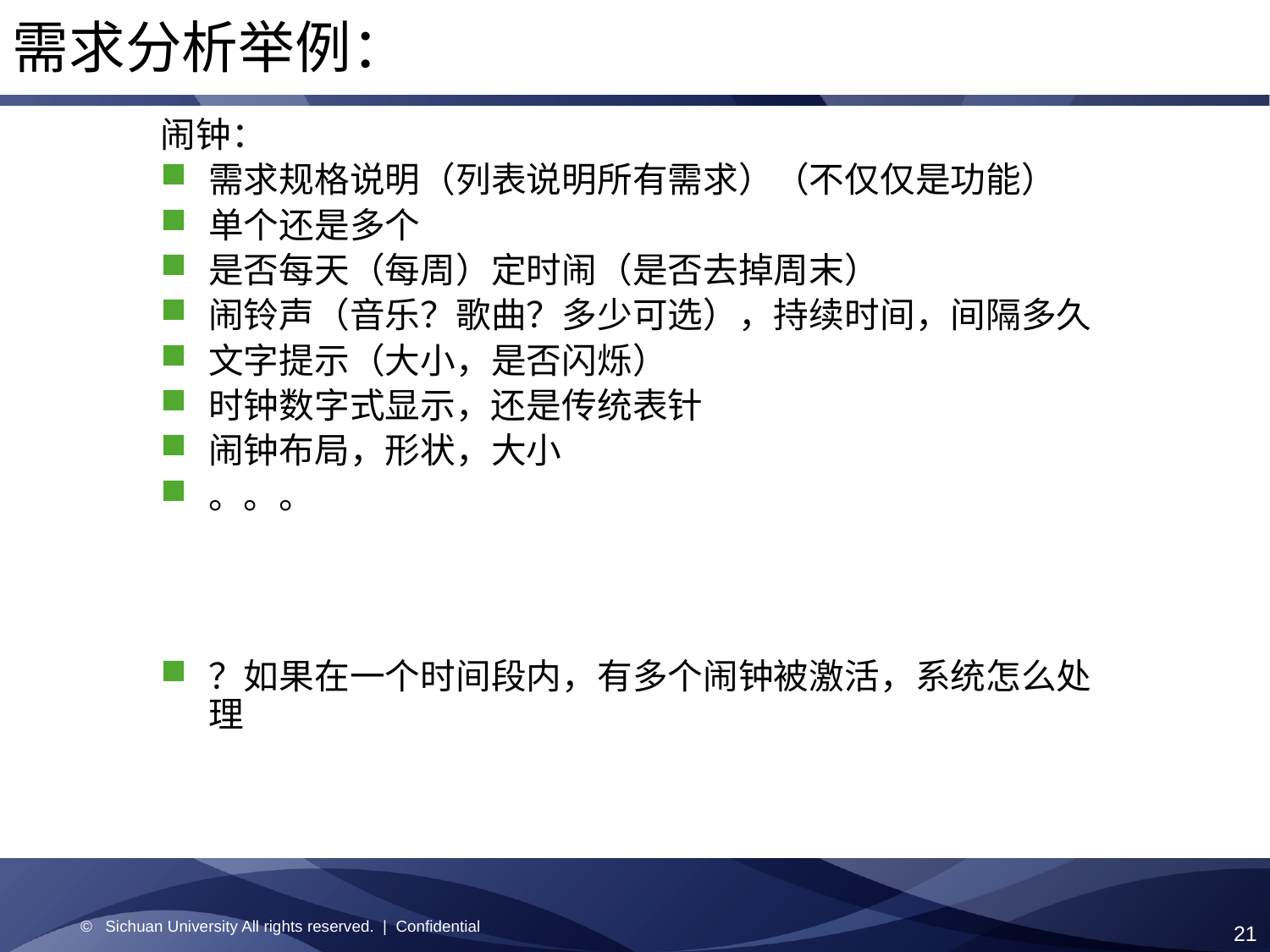

需求分析举例：
闹钟：
需求规格说明（列表说明所有需求）（不仅仅是功能）
单个还是多个
是否每天（每周）定时闹（是否去掉周末）
闹铃声（音乐？歌曲？多少可选），持续时间，间隔多久
文字提示（大小，是否闪烁）
时钟数字式显示，还是传统表针
闹钟布局，形状，大小
。。。

？如果在一个时间段内，有多个闹钟被激活，系统怎么处理
©   Sichuan University All rights reserved.  |  Confidential
21